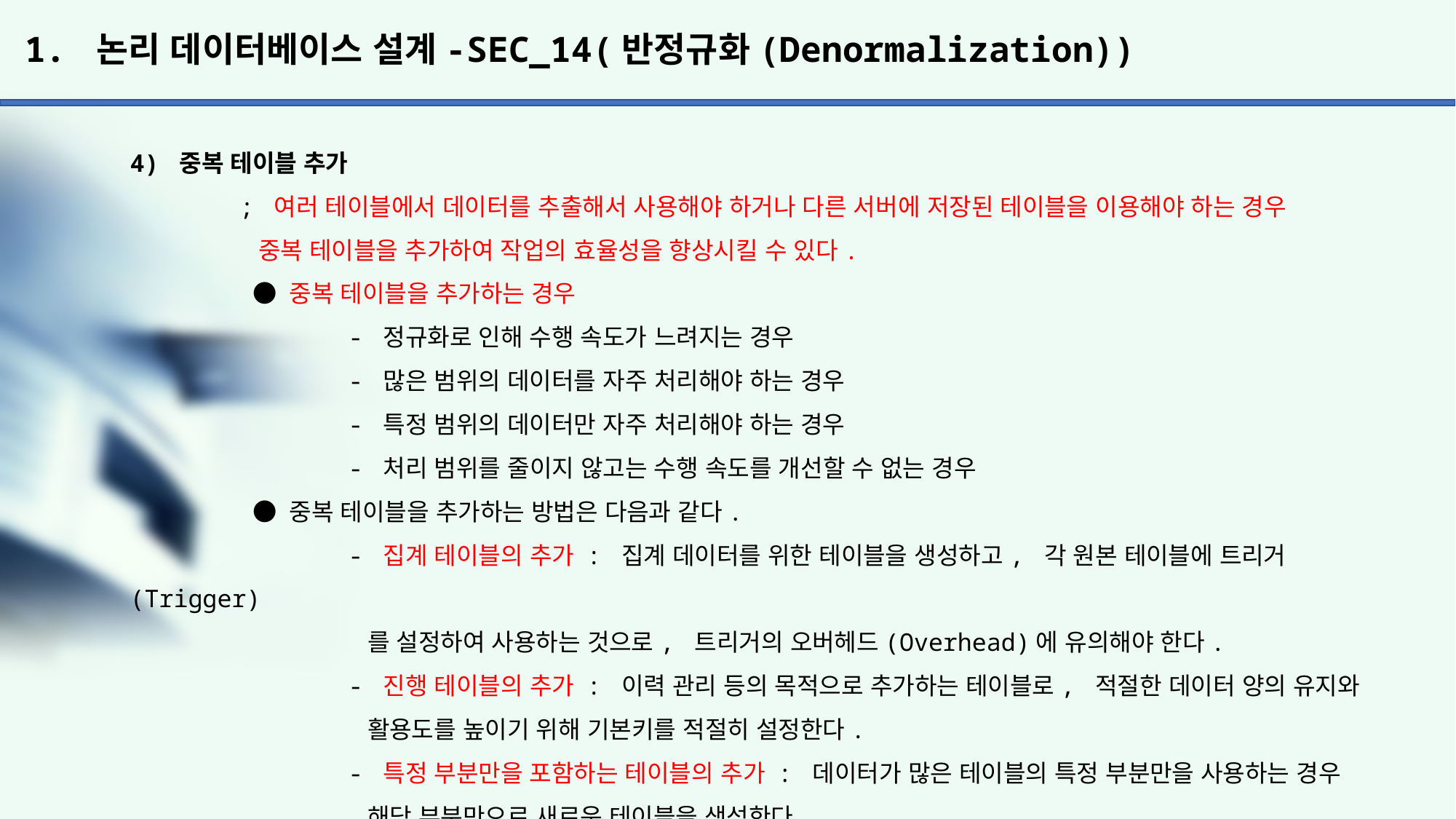

# 1. 논리 데이터베이스 설계-SEC_14(반정규화(Denormalization))
4) 중복 테이블 추가
	; 여러 테이블에서 데이터를 추출해서 사용해야 하거나 다른 서버에 저장된 테이블을 이용해야 하는 경우
	  중복 테이블을 추가하여 작업의 효율성을 향상시킬 수 있다.
	  ● 중복 테이블을 추가하는 경우
		- 정규화로 인해 수행 속도가 느려지는 경우
		- 많은 범위의 데이터를 자주 처리해야 하는 경우
		- 특정 범위의 데이터만 자주 처리해야 하는 경우
		- 처리 범위를 줄이지 않고는 수행 속도를 개선할 수 없는 경우
	  ● 중복 테이블을 추가하는 방법은 다음과 같다.
		- 집계 테이블의 추가 : 집계 데이터를 위한 테이블을 생성하고, 각 원본 테이블에 트리거(Trigger)
		  를 설정하여 사용하는 것으로, 트리거의 오버헤드(Overhead)에 유의해야 한다.
		- 진행 테이블의 추가 : 이력 관리 등의 목적으로 추가하는 테이블로, 적절한 데이터 양의 유지와
		  활용도를 높이기 위해 기본키를 적절히 설정한다.
		- 특정 부분만을 포함하는 테이블의 추가 : 데이터가 많은 테이블의 특정 부분만을 사용하는 경우
		  해당 부분만으로 새로운 테이블을 생성한다.